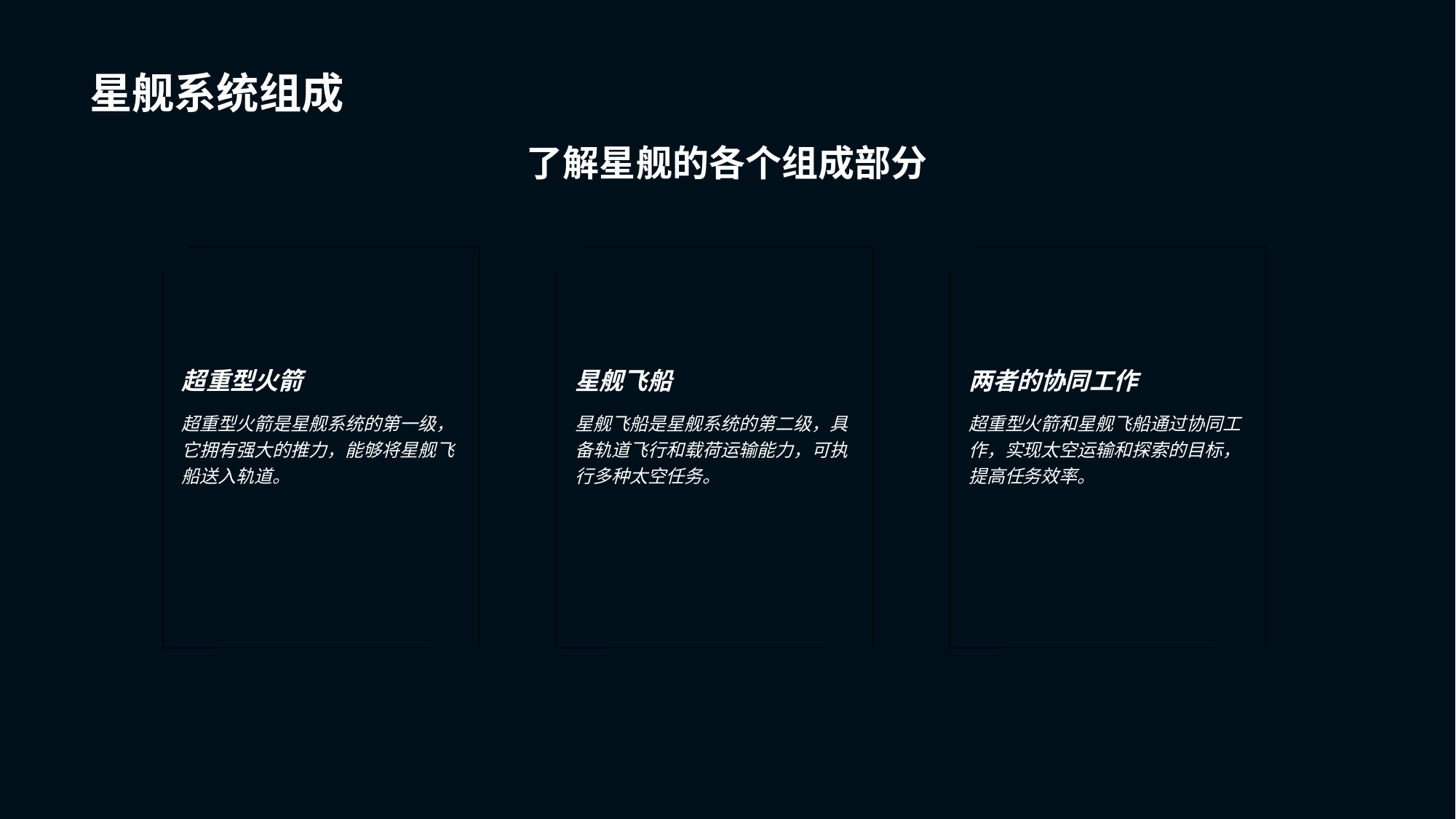

# 星舰系统组成
了解星舰的各个组成部分

超重型火箭
超重型火箭是星舰系统的第一级，它拥有强大的推力，能够将星舰飞船送入轨道。

星舰飞船
星舰飞船是星舰系统的第二级，具备轨道飞行和载荷运输能力，可执行多种太空任务。

两者的协同工作
超重型火箭和星舰飞船通过协同工作，实现太空运输和探索的目标，提高任务效率。